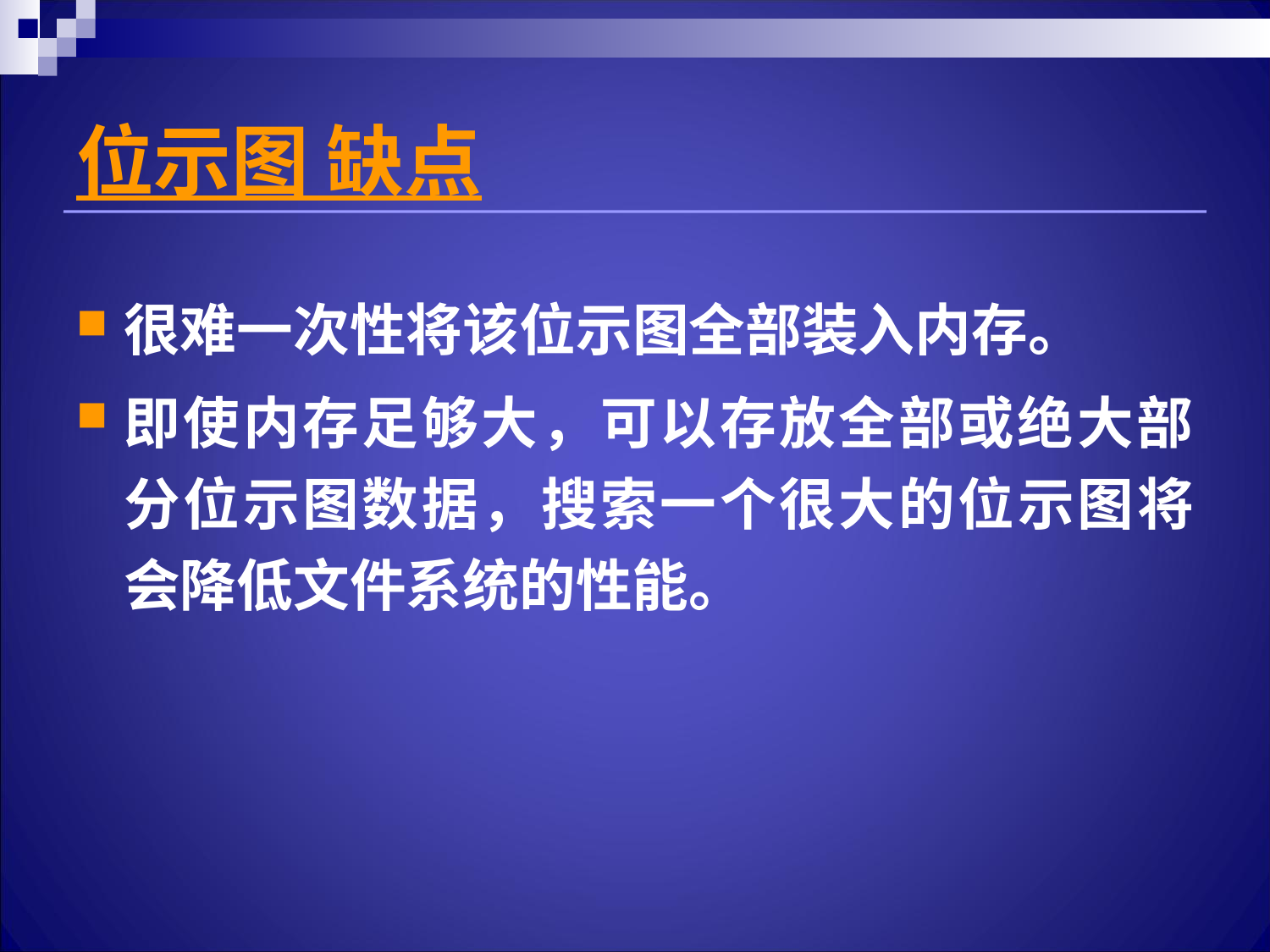

位示图 缺点
很难一次性将该位示图全部装入内存。
即使内存足够大，可以存放全部或绝大部分位示图数据，搜索一个很大的位示图将会降低文件系统的性能。